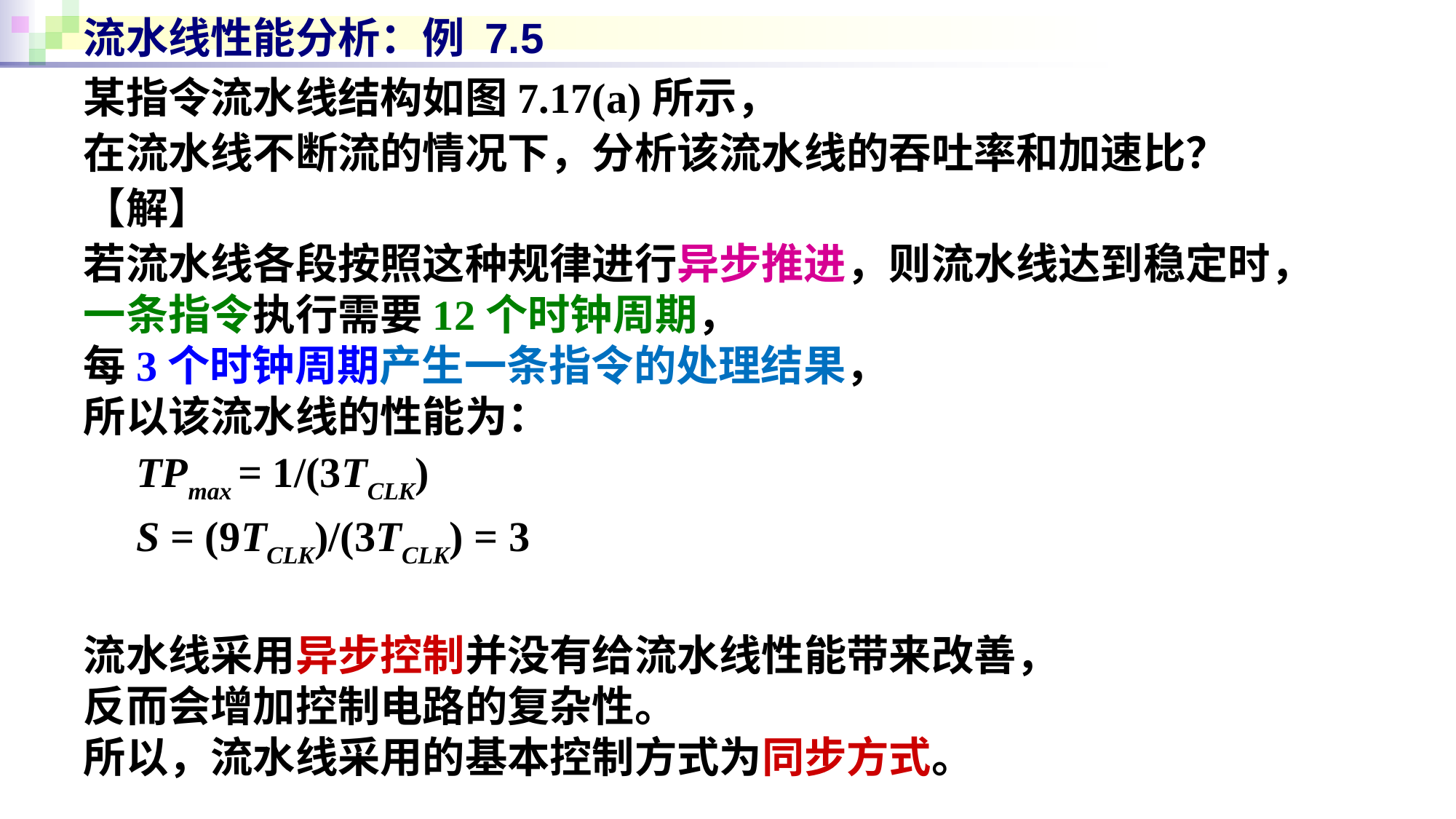

# 流水线性能分析：例 7.5
某指令流水线结构如图7.17(a)所示，
在流水线不断流的情况下，分析该流水线的吞吐率和加速比？
【解】
若流水线各段按照这种规律进行异步推进，则流水线达到稳定时，
一条指令执行需要12个时钟周期，
每3个时钟周期产生一条指令的处理结果，
所以该流水线的性能为：
     TPmax = 1/(3TCLK)
     S = (9TCLK)/(3TCLK) = 3

流水线采用异步控制并没有给流水线性能带来改善，
反而会增加控制电路的复杂性。
所以，流水线采用的基本控制方式为同步方式。